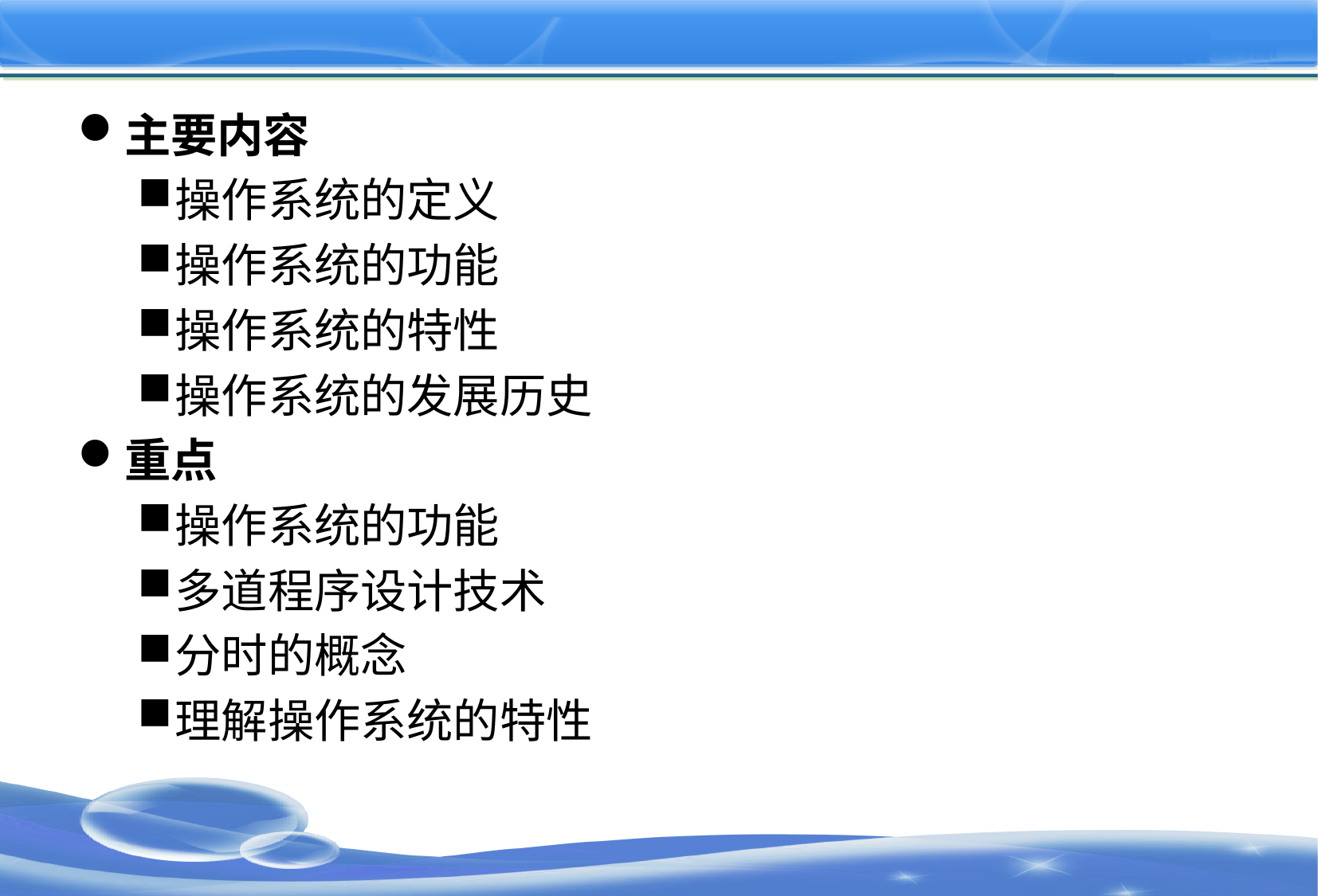

#
主要内容
操作系统的定义
操作系统的功能
操作系统的特性
操作系统的发展历史
重点
操作系统的功能
多道程序设计技术
分时的概念
理解操作系统的特性